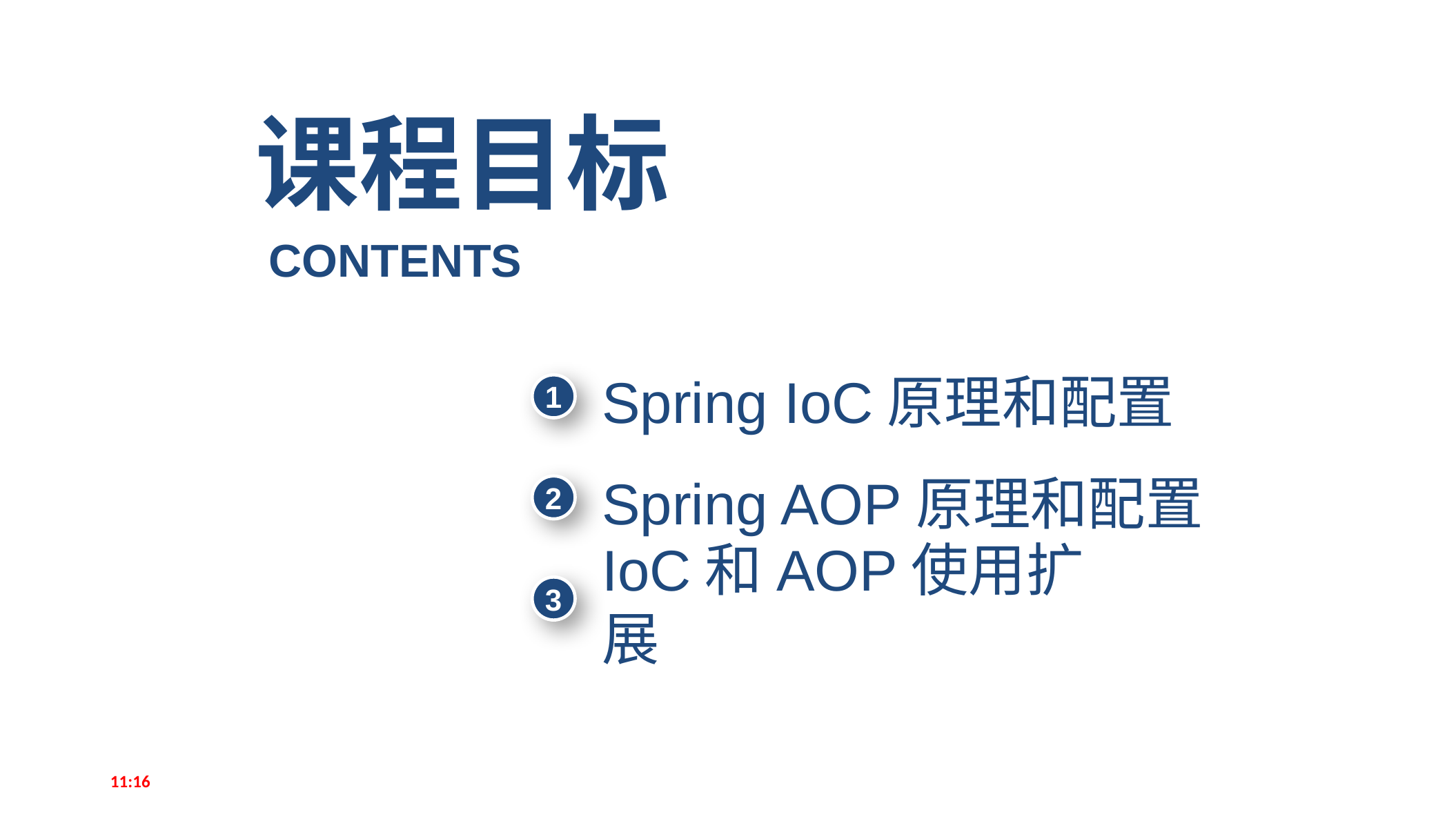

课程目标
CONTENTS
Spring IoC原理和配置
1
Spring AOP原理和配置
2
IoC和AOP使用扩展
3
11:16